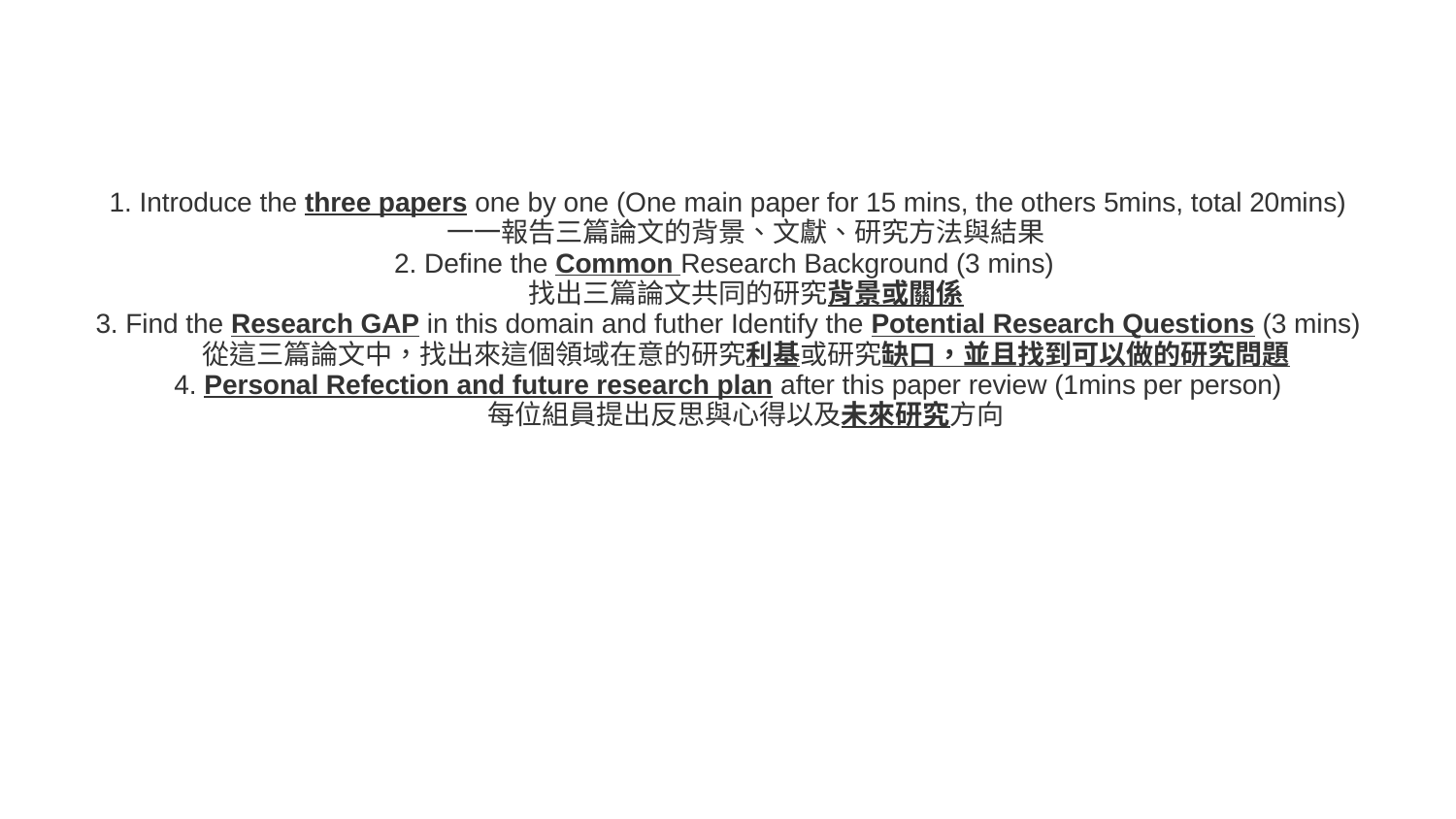

# 1. Introduce the three papers one by one (One main paper for 15 mins, the others 5mins, total 20mins)
    一一報告三篇論文的背景、文獻、研究方法與結果
2. Define the Common Research Background (3 mins)
    找出三篇論文共同的研究背景或關係
3. Find the Research GAP in this domain and futher Identify the Potential Research Questions (3 mins)
    從這三篇論文中，找出來這個領域在意的研究利基或研究缺口，並且找到可以做的研究問題
4. Personal Refection and future research plan after this paper review (1mins per person)
    每位組員提出反思與心得以及未來研究方向